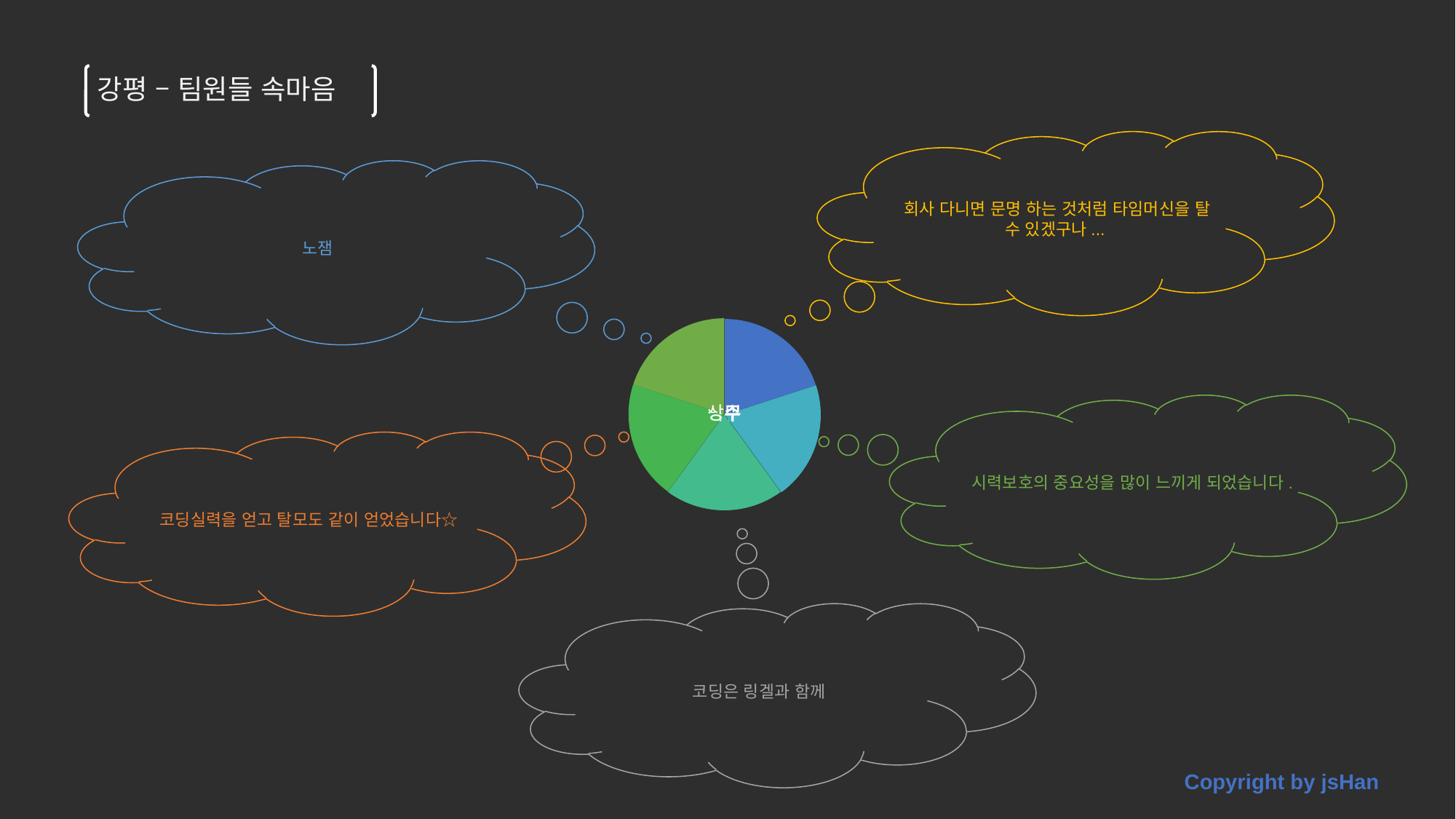

강평 – 팀원들 속마음
회사 다니면 문명 하는 것처럼 타임머신을 탈 수 있겠구나...
노잼
호빈
현구
준수
영주
상수
시력보호의 중요성을 많이 느끼게 되었습니다.
코딩실력을 얻고 탈모도 같이 얻었습니다☆
코딩은 링겔과 함께